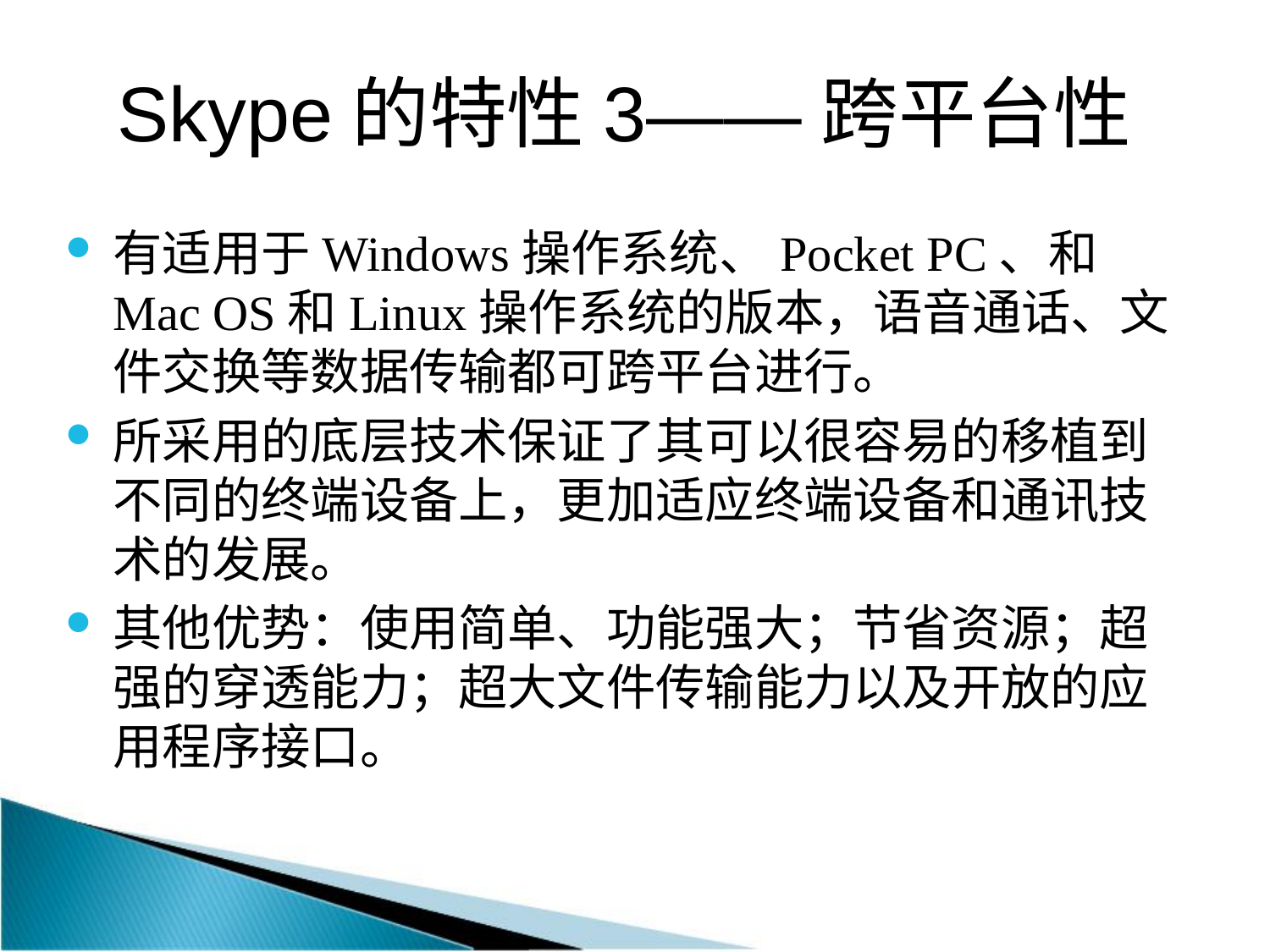

# Skype的特性3——跨平台性
有适用于Windows操作系统、Pocket PC、和Mac OS和Linux操作系统的版本，语音通话、文件交换等数据传输都可跨平台进行。
所采用的底层技术保证了其可以很容易的移植到不同的终端设备上，更加适应终端设备和通讯技术的发展。
其他优势：使用简单、功能强大；节省资源；超强的穿透能力；超大文件传输能力以及开放的应用程序接口。